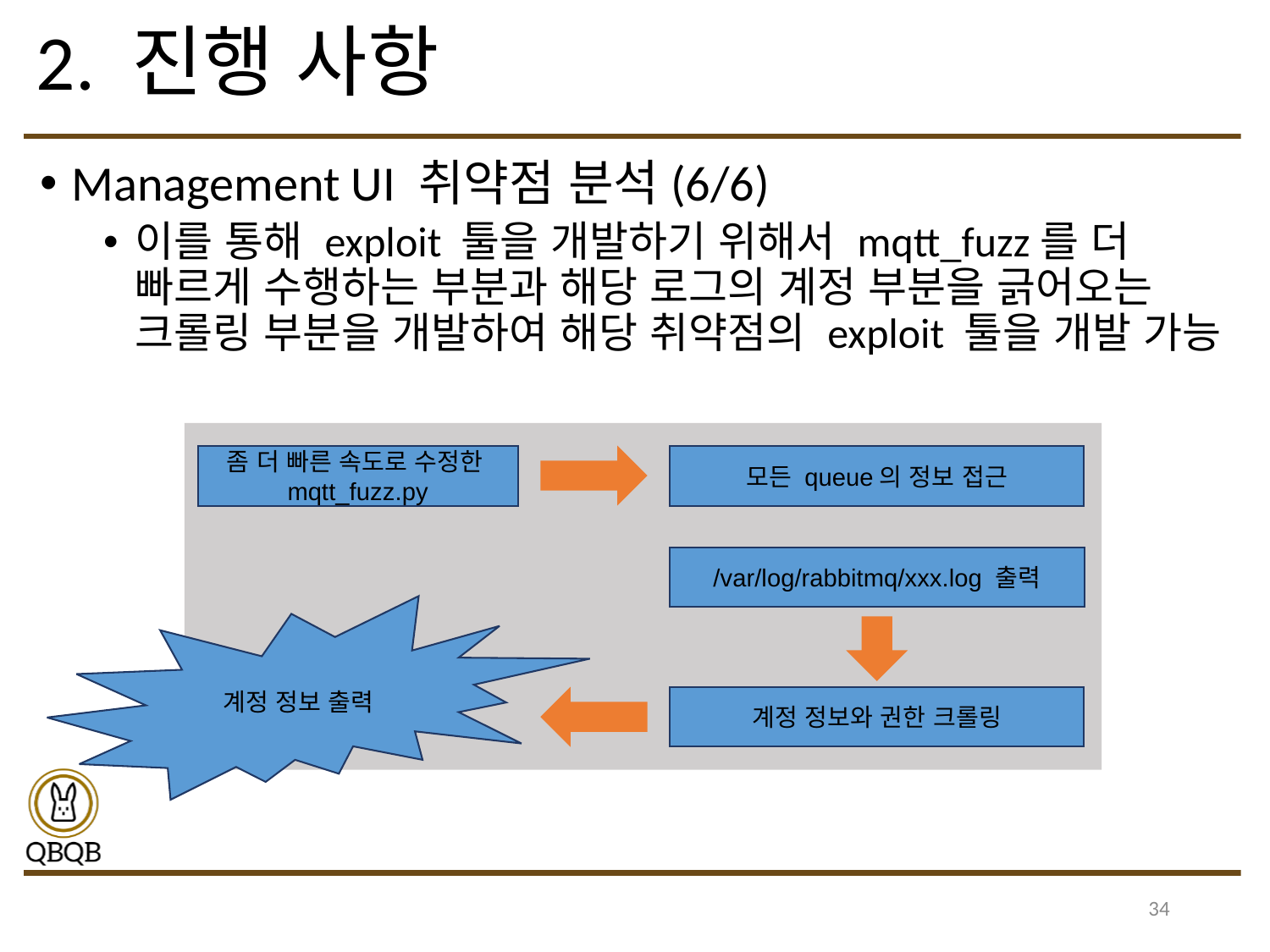

# 2. 진행 사항
Management UI 취약점 분석(6/6)
이를 통해 exploit 툴을 개발하기 위해서 mqtt_fuzz를 더 빠르게 수행하는 부분과 해당 로그의 계정 부분을 긁어오는 크롤링 부분을 개발하여 해당 취약점의 exploit 툴을 개발 가능

좀 더 빠른 속도로 수정한mqtt_fuzz.py
모든 queue의 정보 접근
/var/log/rabbitmq/xxx.log 출력
계정 정보 출력

계정 정보와 권한 크롤링
34